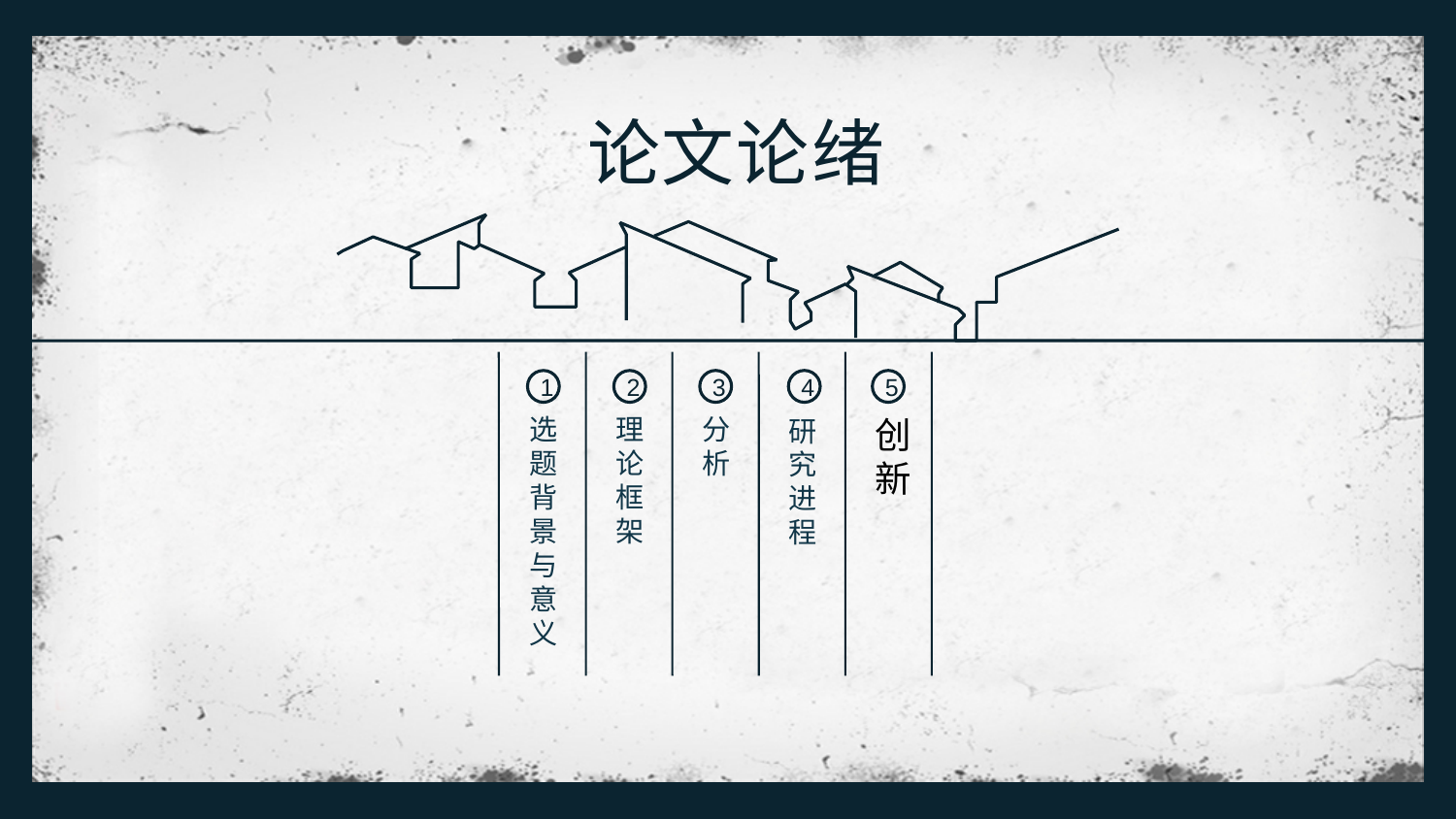

论
文
论
绪

1
选题背景与意义
2
理论框架
3
分析
4

5
创新
研究进程